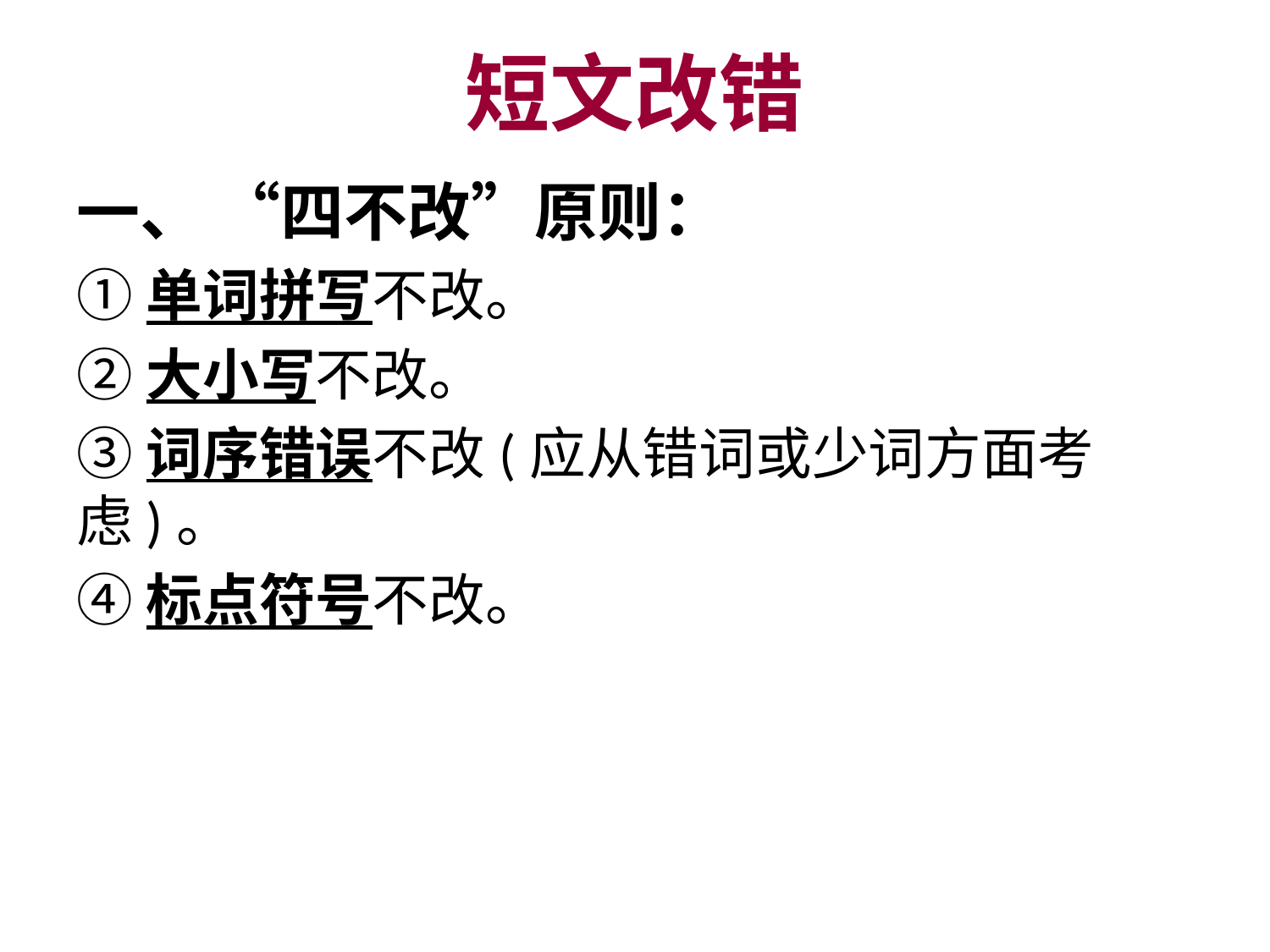

# 短文改错
一、 “四不改”原则：
①单词拼写不改。
②大小写不改。
③词序错误不改(应从错词或少词方面考虑)。
④标点符号不改。